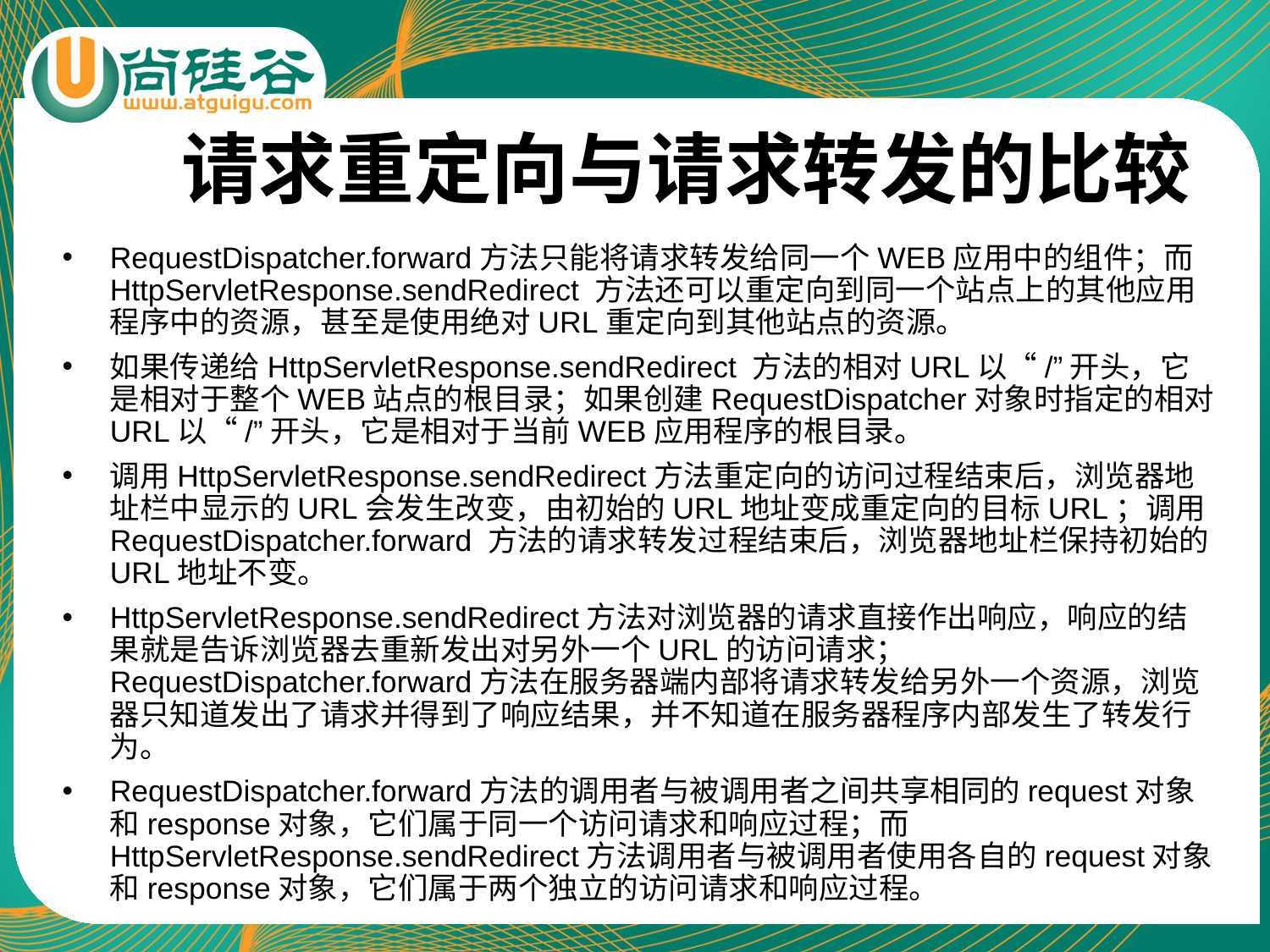

# 请求重定向与请求转发的比较
RequestDispatcher.forward方法只能将请求转发给同一个WEB应用中的组件；而HttpServletResponse.sendRedirect 方法还可以重定向到同一个站点上的其他应用程序中的资源，甚至是使用绝对URL重定向到其他站点的资源。
如果传递给HttpServletResponse.sendRedirect 方法的相对URL以“/”开头，它是相对于整个WEB站点的根目录；如果创建RequestDispatcher对象时指定的相对URL以“/”开头，它是相对于当前WEB应用程序的根目录。
调用HttpServletResponse.sendRedirect方法重定向的访问过程结束后，浏览器地址栏中显示的URL会发生改变，由初始的URL地址变成重定向的目标URL；调用RequestDispatcher.forward 方法的请求转发过程结束后，浏览器地址栏保持初始的URL地址不变。
HttpServletResponse.sendRedirect方法对浏览器的请求直接作出响应，响应的结果就是告诉浏览器去重新发出对另外一个URL的访问请求；RequestDispatcher.forward方法在服务器端内部将请求转发给另外一个资源，浏览器只知道发出了请求并得到了响应结果，并不知道在服务器程序内部发生了转发行为。
RequestDispatcher.forward方法的调用者与被调用者之间共享相同的request对象和response对象，它们属于同一个访问请求和响应过程；而HttpServletResponse.sendRedirect方法调用者与被调用者使用各自的request对象和response对象，它们属于两个独立的访问请求和响应过程。